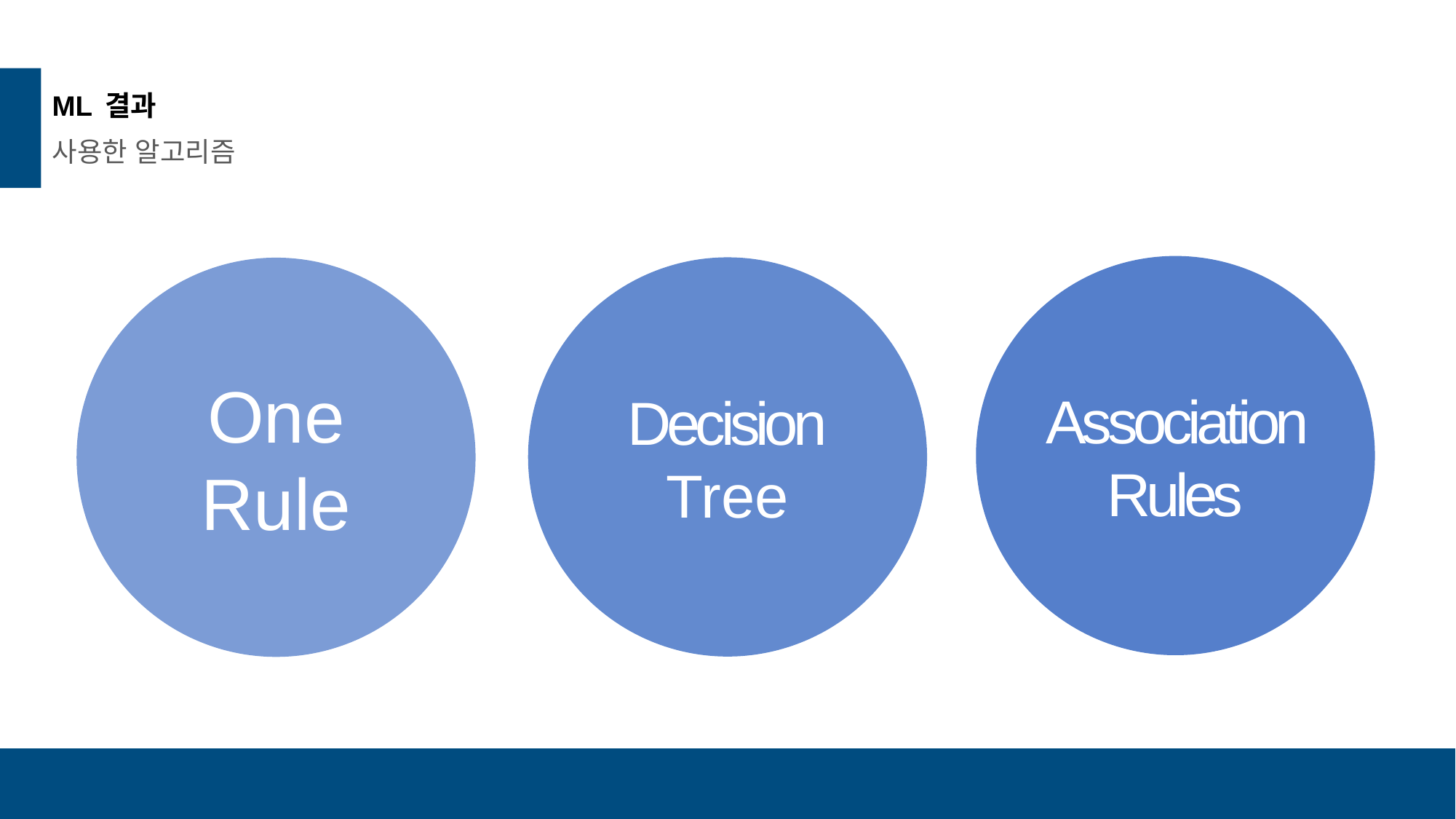

ML 결과
사용한 알고리즘
Association Rules
Decision Tree
One
Rule